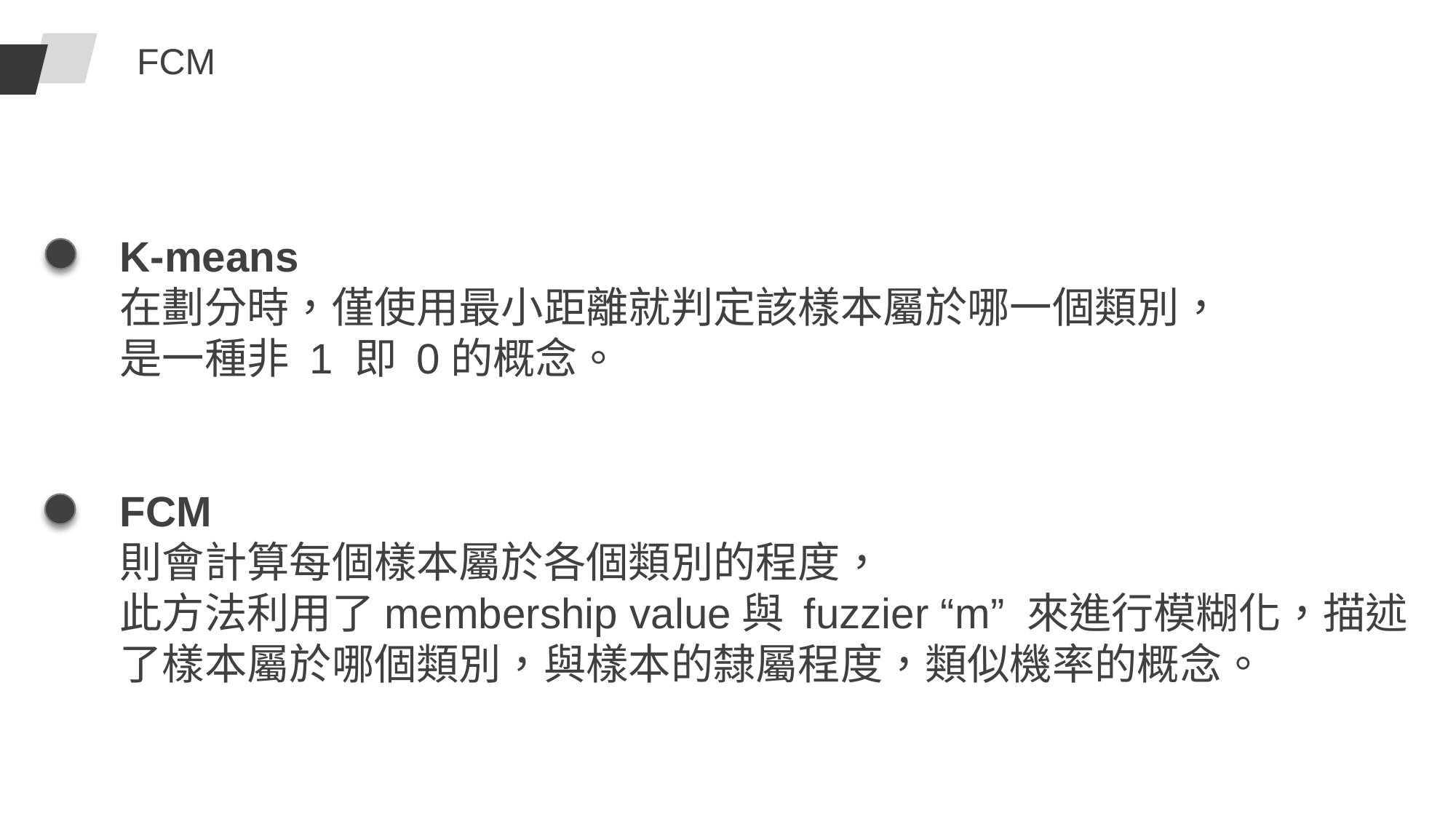

FCM
K-means
在劃分時，僅使用最小距離就判定該樣本屬於哪一個類別，
是一種非 1 即 0的概念。

FCM
則會計算每個樣本屬於各個類別的程度，
此方法利用了membership value與 fuzzier “m” 來進行模糊化，描述了樣本屬於哪個類別，與樣本的隸屬程度，類似機率的概念。